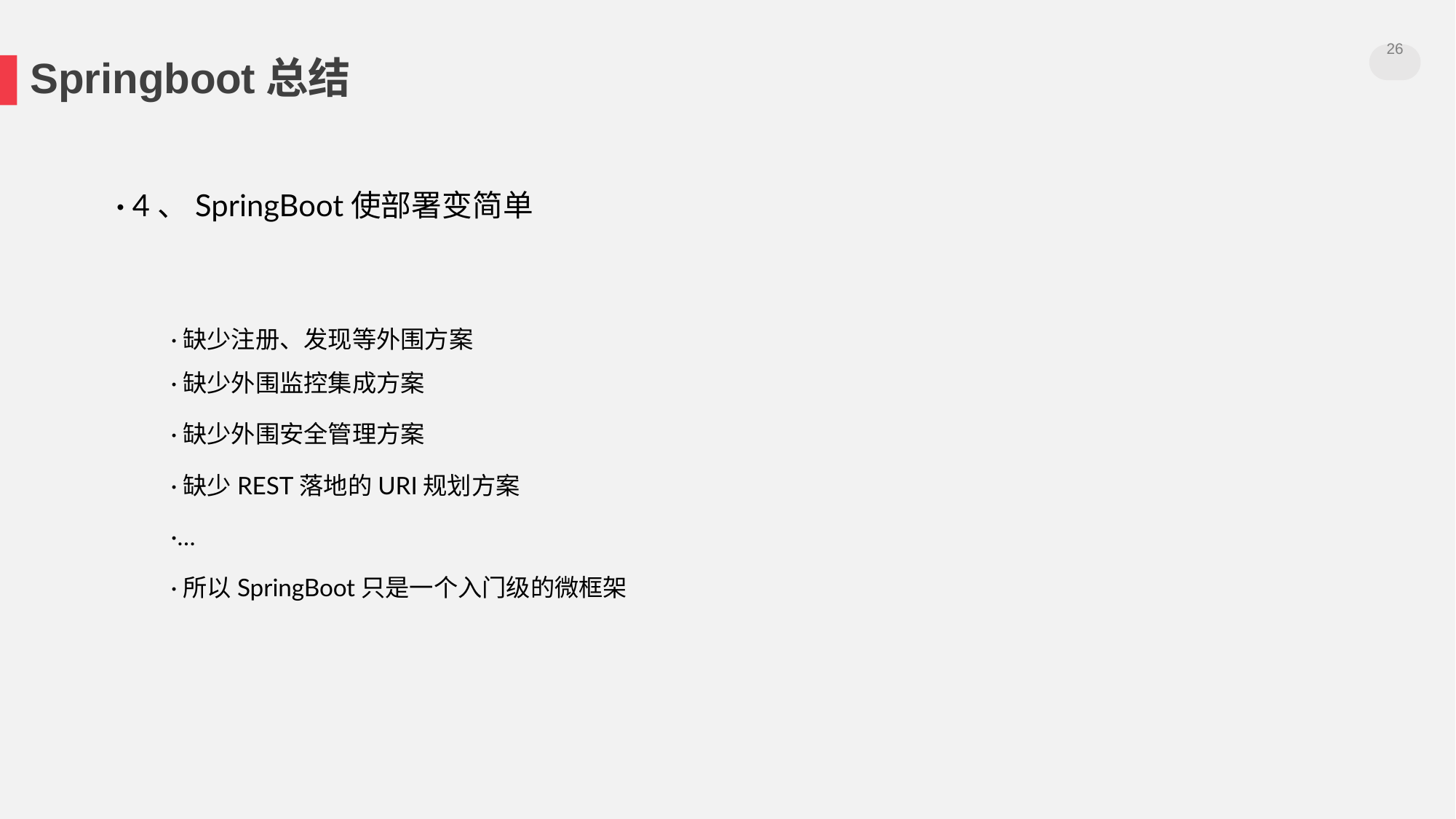

26
Springboot总结
· 4、SpringBoot使部署变简单

·缺少注册、发现等外围方案
·缺少外围监控集成方案
·缺少外围安全管理方案
·缺少REST落地的URI规划方案
·…
·所以SpringBoot只是一个入门级的微框架